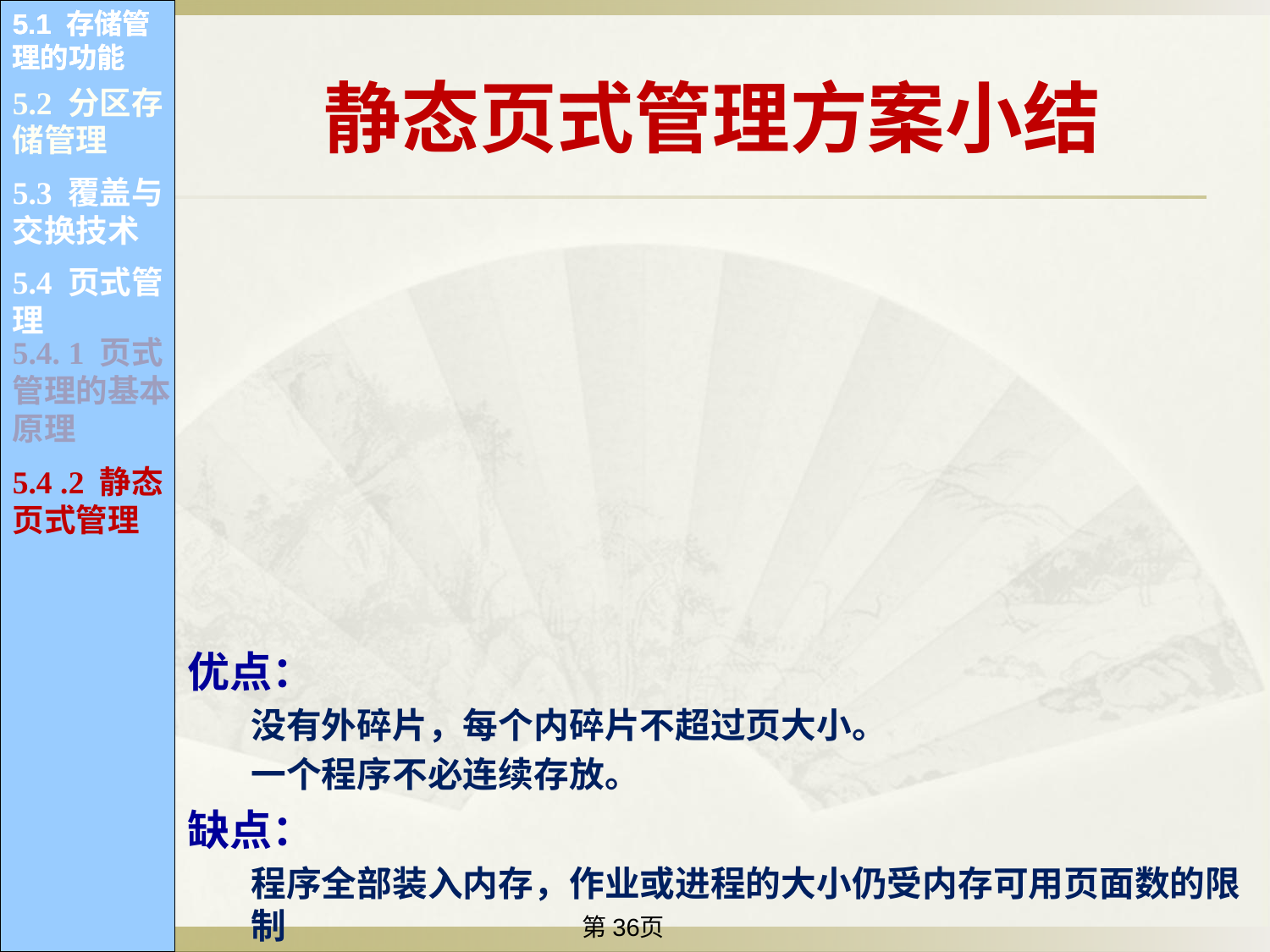

5.1 存储管理的功能

5.1 存储管理的功能
5.1 存储管理的功能
5.1 存储管理的功能

5.1 存储管理的功能

5.1 存储管理的功能
5.1 存储管理的功能
5.1 存储管理的功能

5.1 存储管理的功能

5.1 存储管理的功能
5.1 存储管理的功能
5.1 存储管理的功能
静态页式管理方案小结
5.2 分区存储管理
5.1.1 内存的分配和回收
5.1.2 内存空间的共享
5.1.2 内存空间的共享
5.3 覆盖与交换技术
优点：
没有外碎片，每个内碎片不超过页大小。
一个程序不必连续存放。
缺点：
程序全部装入内存，作业或进程的大小仍受内存可用页面数的限制
5.1.3 存储保护
5.1.3 存储保护
5.4 页式管理
5.1.4 内存空间的扩充
5.4. 1 页式管理的基本原理
5.4 .2 静态页式管理